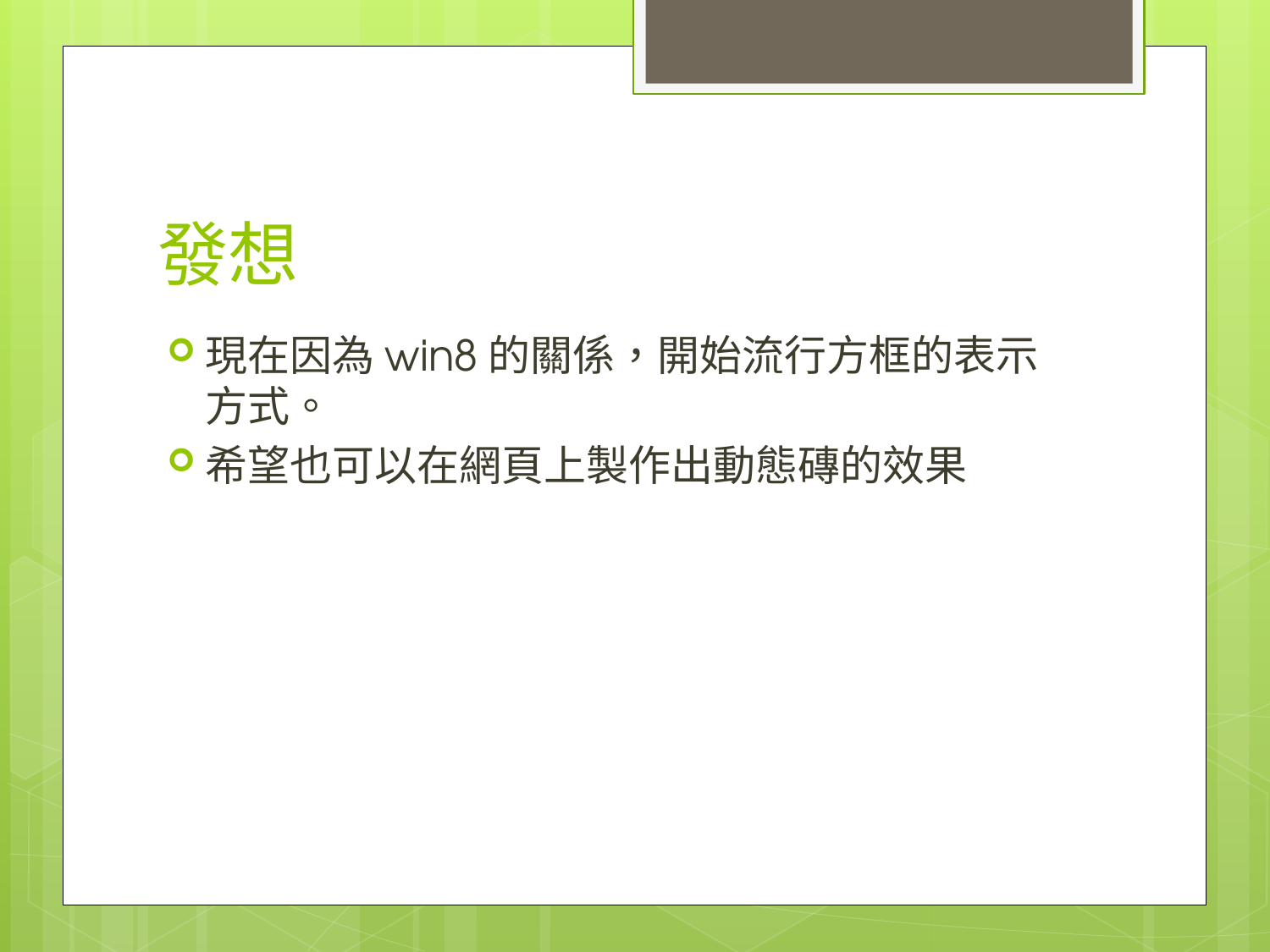

# 發想
現在因為win8的關係，開始流行方框的表示方式。
希望也可以在網頁上製作出動態磚的效果